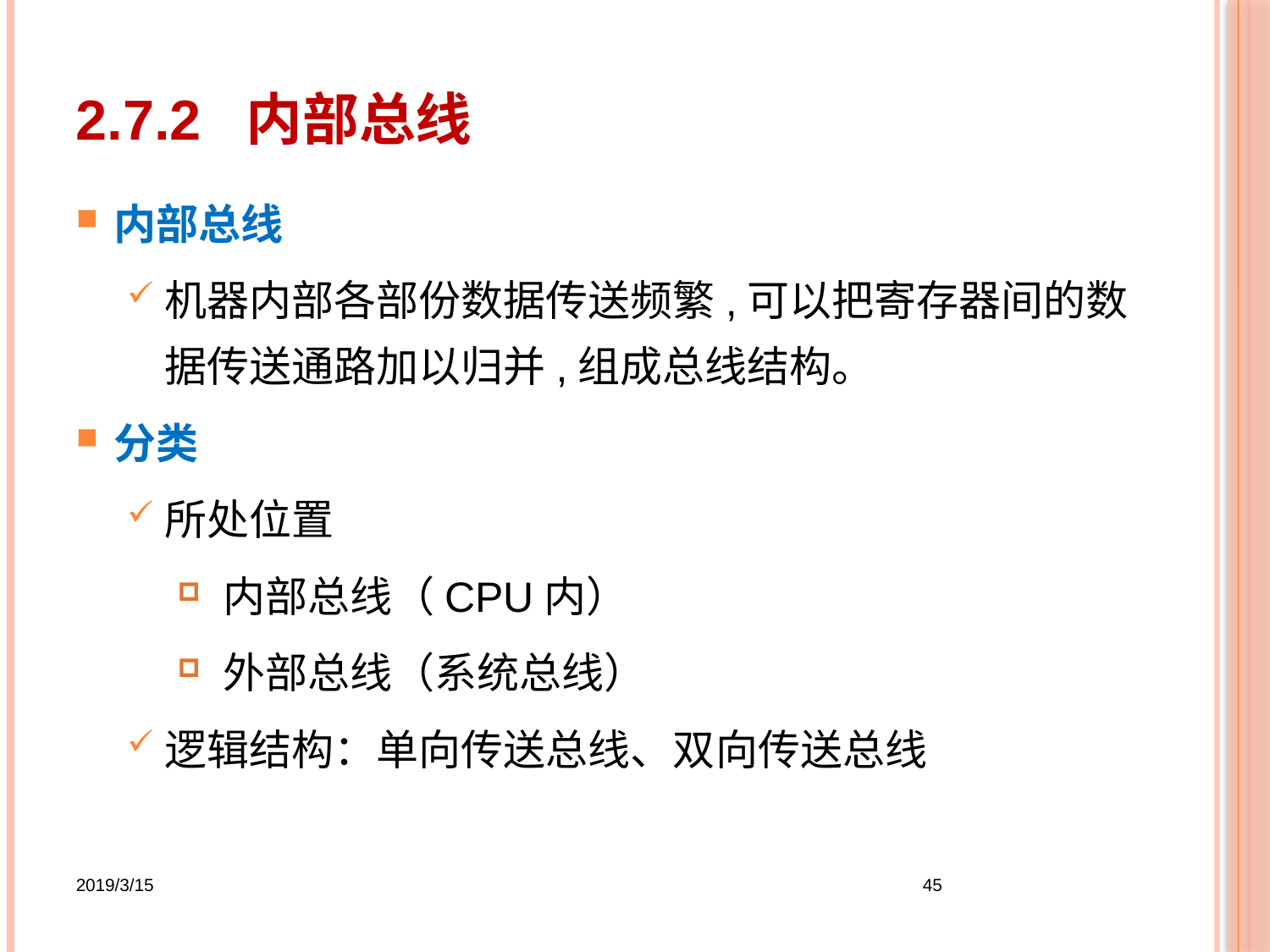

# 2.7.2  内部总线
内部总线
机器内部各部份数据传送频繁,可以把寄存器间的数据传送通路加以归并,组成总线结构。
分类
所处位置
 内部总线（CPU内）
 外部总线（系统总线）
逻辑结构：单向传送总线、双向传送总线
2019/3/15
45